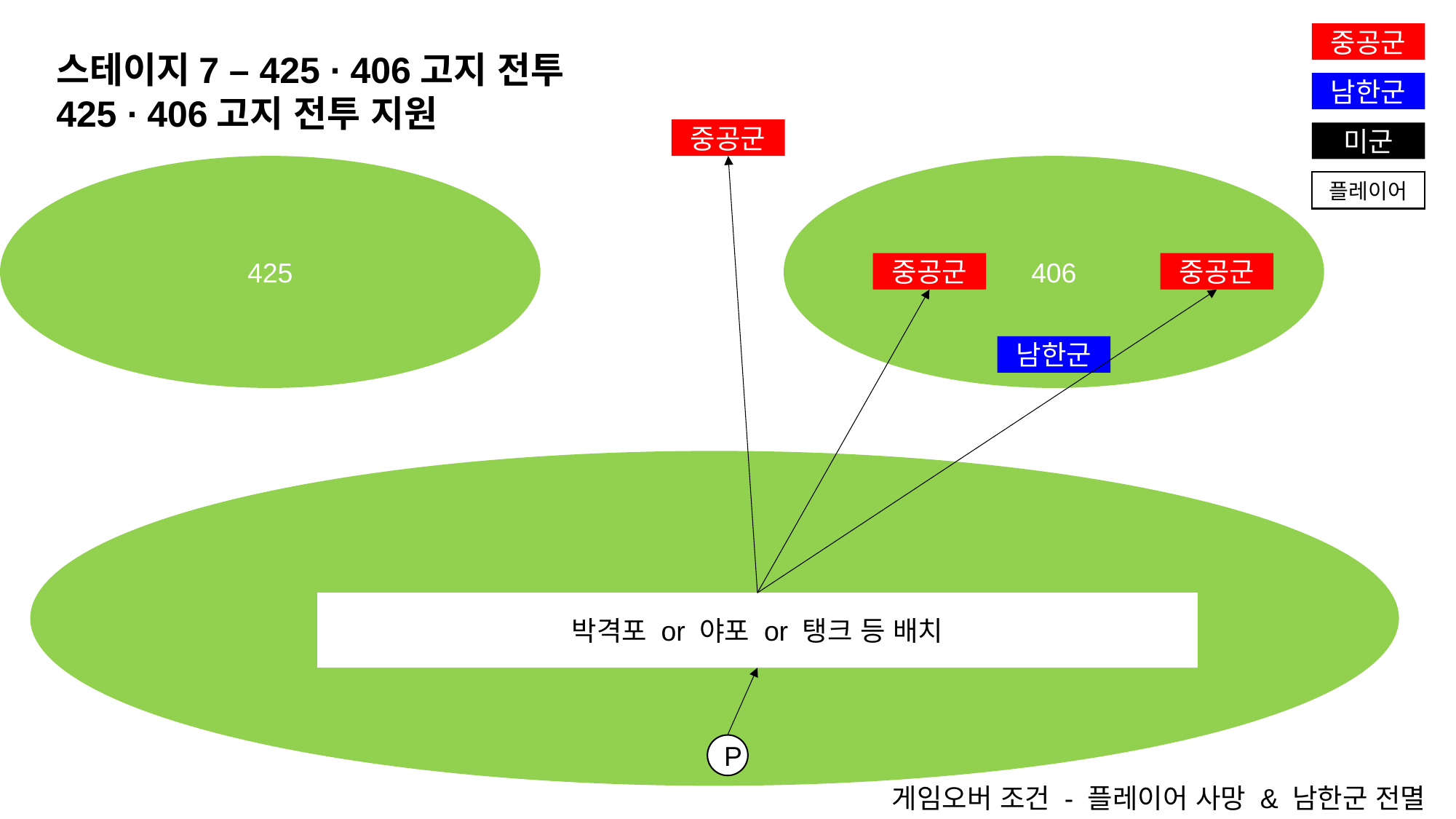

중공군
스테이지7 – 425 ∙ 406고지 전투
425 ∙ 406고지 전투 지원
남한군
중공군
미군
425
406
플레이어
중공군
중공군
남한군

박격포 or 야포 or 탱크 등 배치
P
게임오버 조건 - 플레이어 사망 & 남한군 전멸